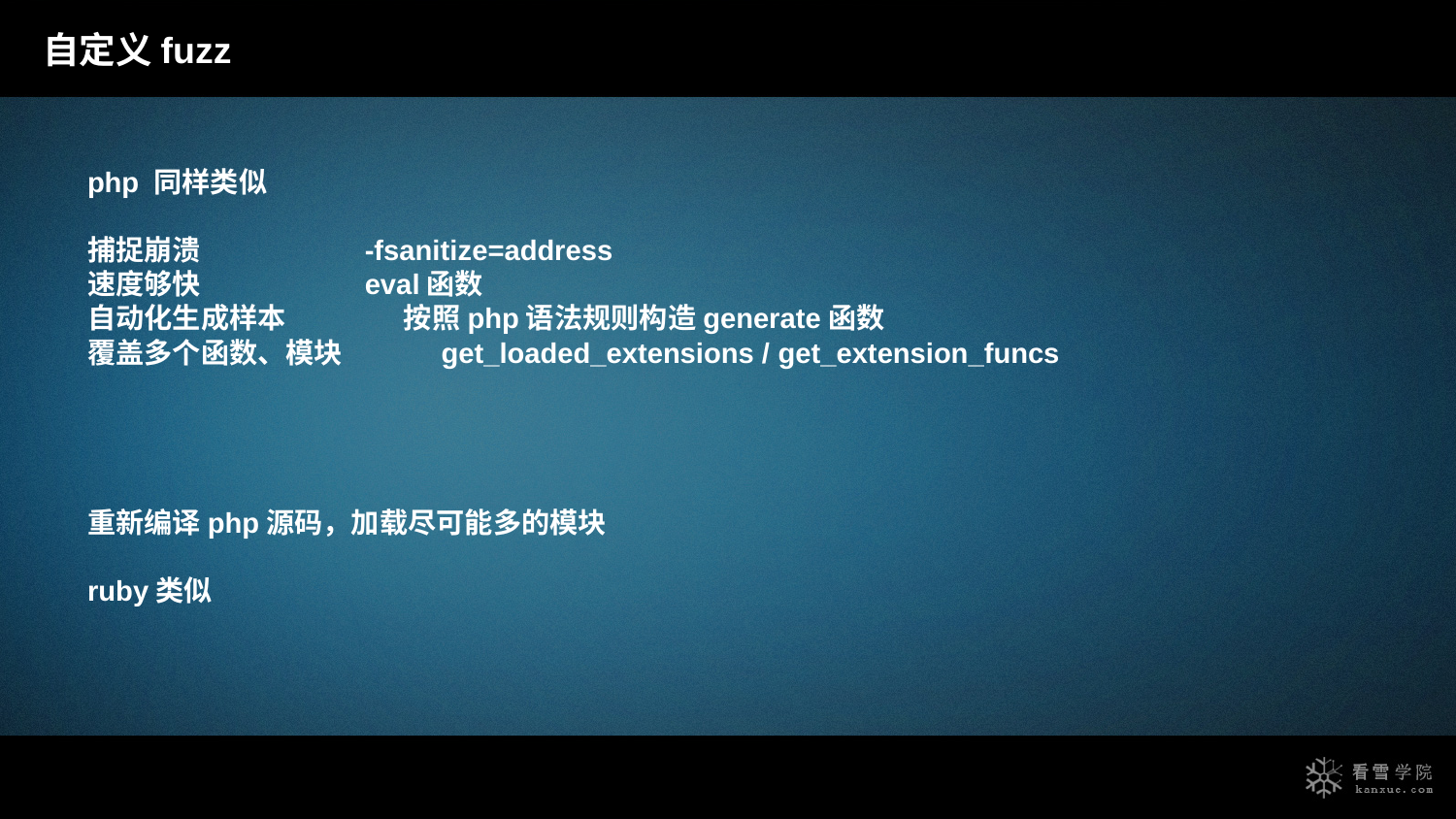

自定义fuzz
php 同样类似

捕捉崩溃                        -fsanitize=address
速度够快                        eval函数
自动化生成样本                  按照php语法规则构造generate函数
覆盖多个函数、模块              get_loaded_extensions / get_extension_funcs

重新编译php源码，加载尽可能多的模块

ruby类似